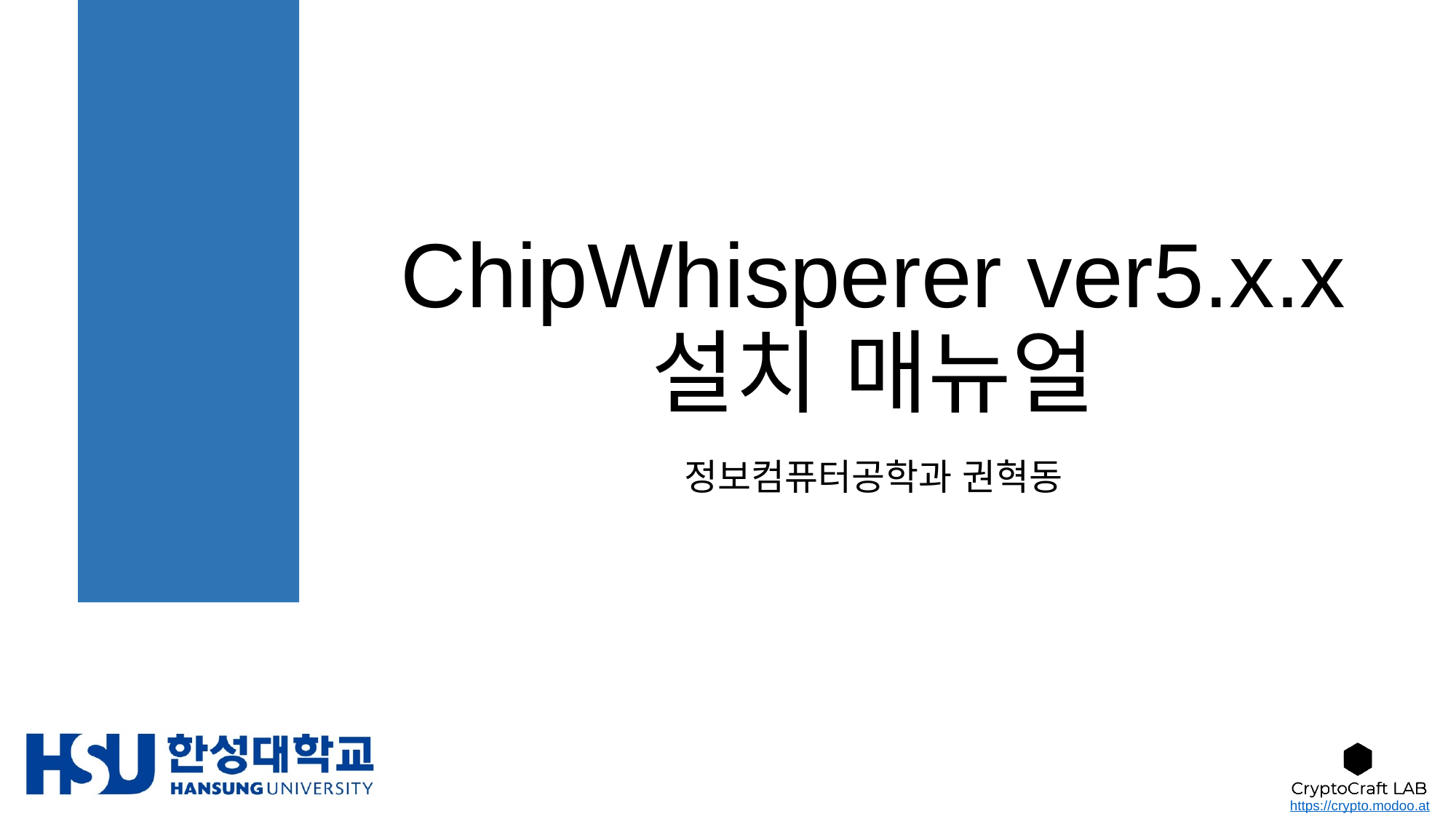

# ChipWhisperer ver5.x.x 설치 매뉴얼
정보컴퓨터공학과 권혁동